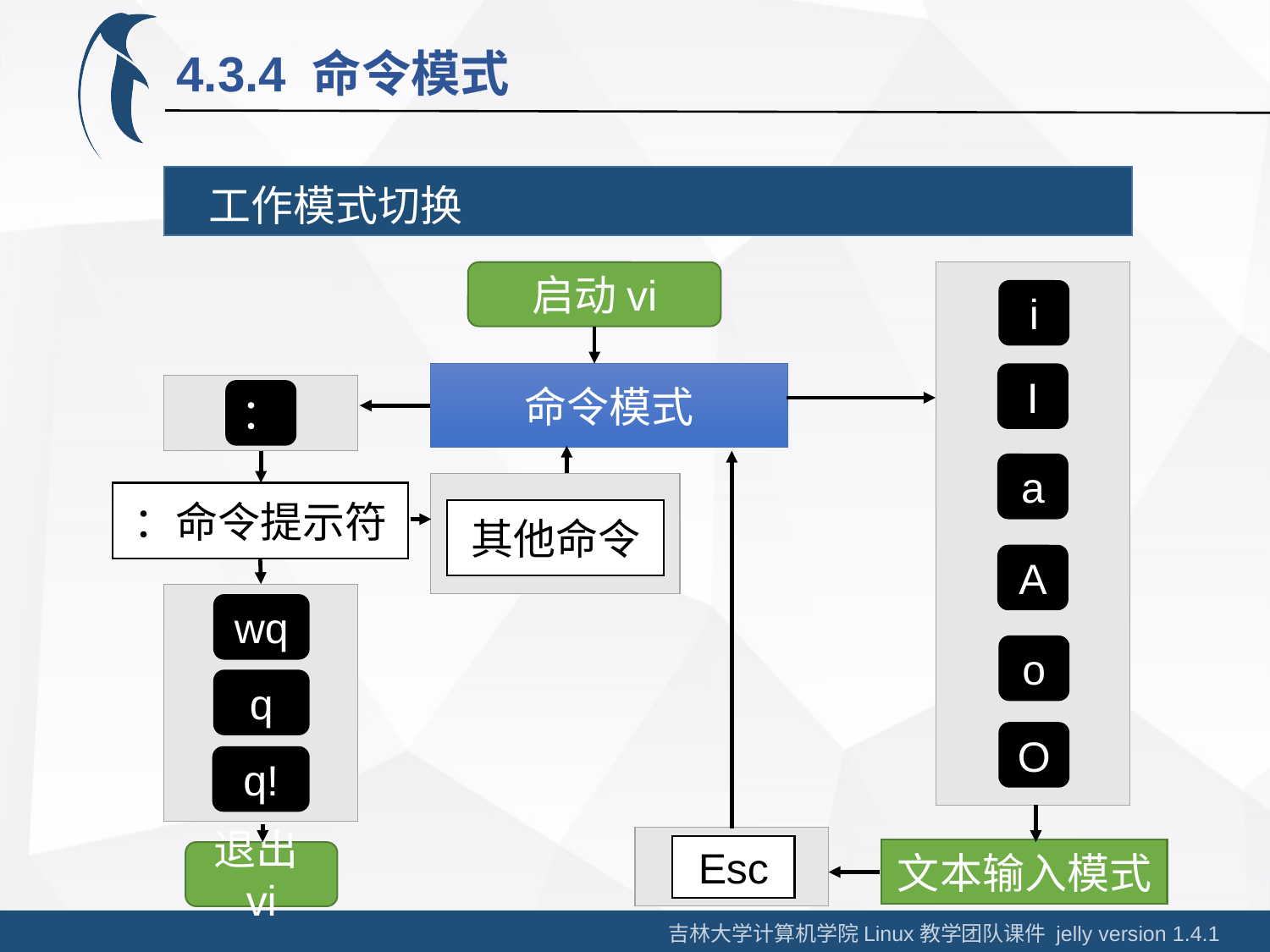

4.3.4 命令模式

工作模式切换
启动vi

i
命令模式
I

：
a

：命令提示符
其他命令
A

wq
o
q
O
q!

Esc
文本输入模式
退出vi